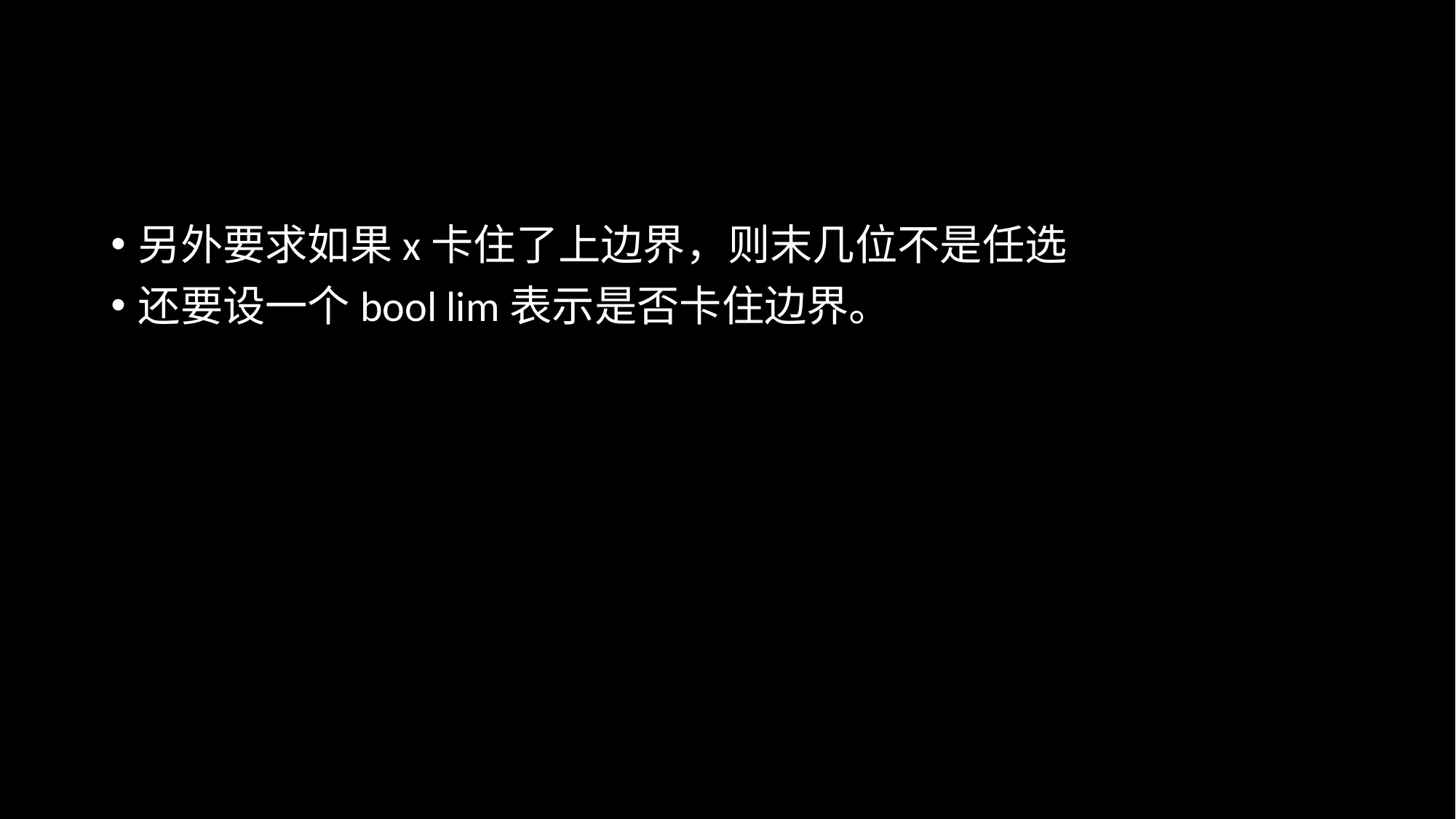

#
另外要求如果x卡住了上边界，则末几位不是任选
还要设一个bool lim表示是否卡住边界。